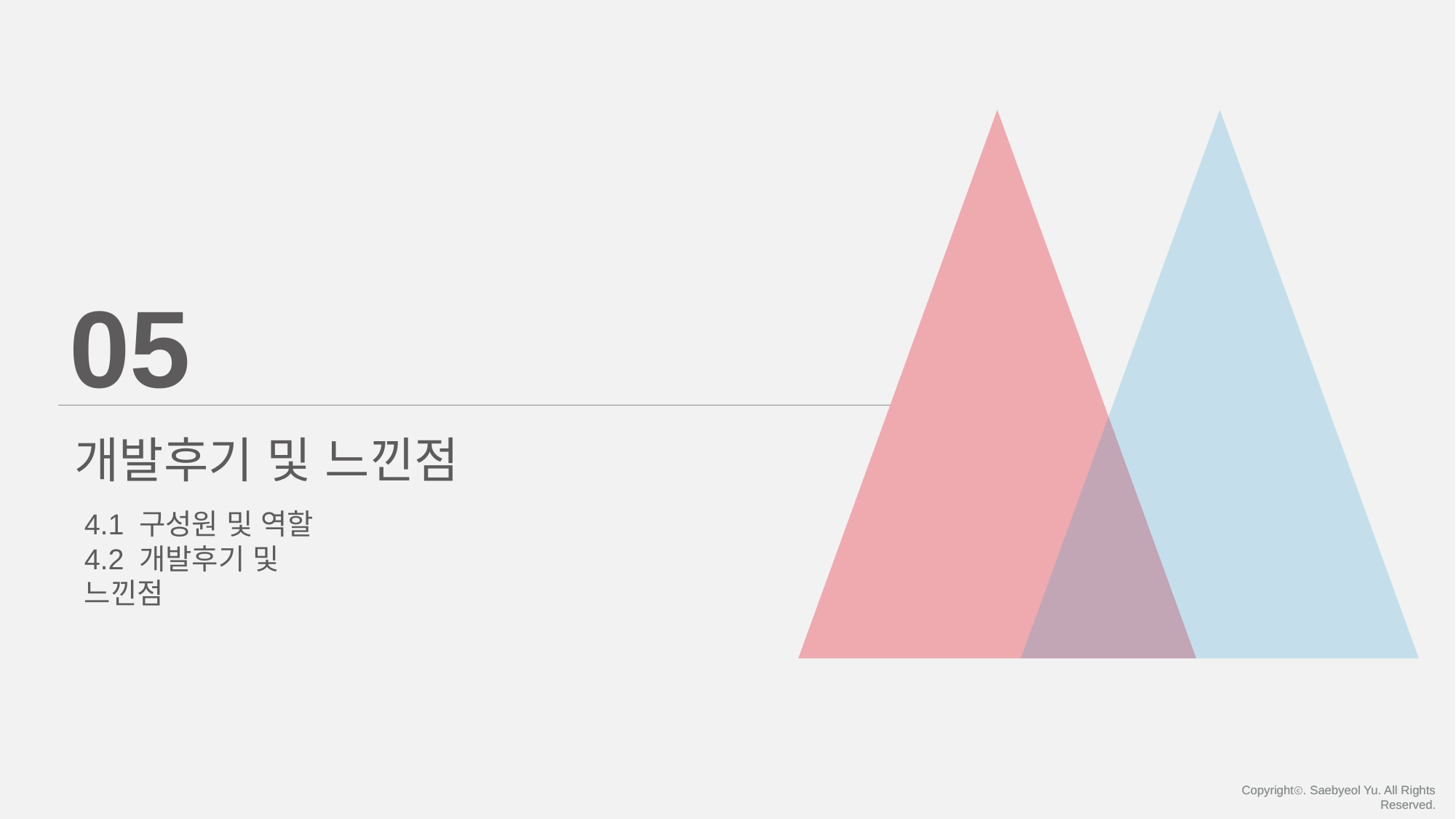

05
개발후기 및 느낀점
4.1 구성원 및 역할
4.2 개발후기 및 느낀점
Copyrightⓒ. Saebyeol Yu. All Rights Reserved.